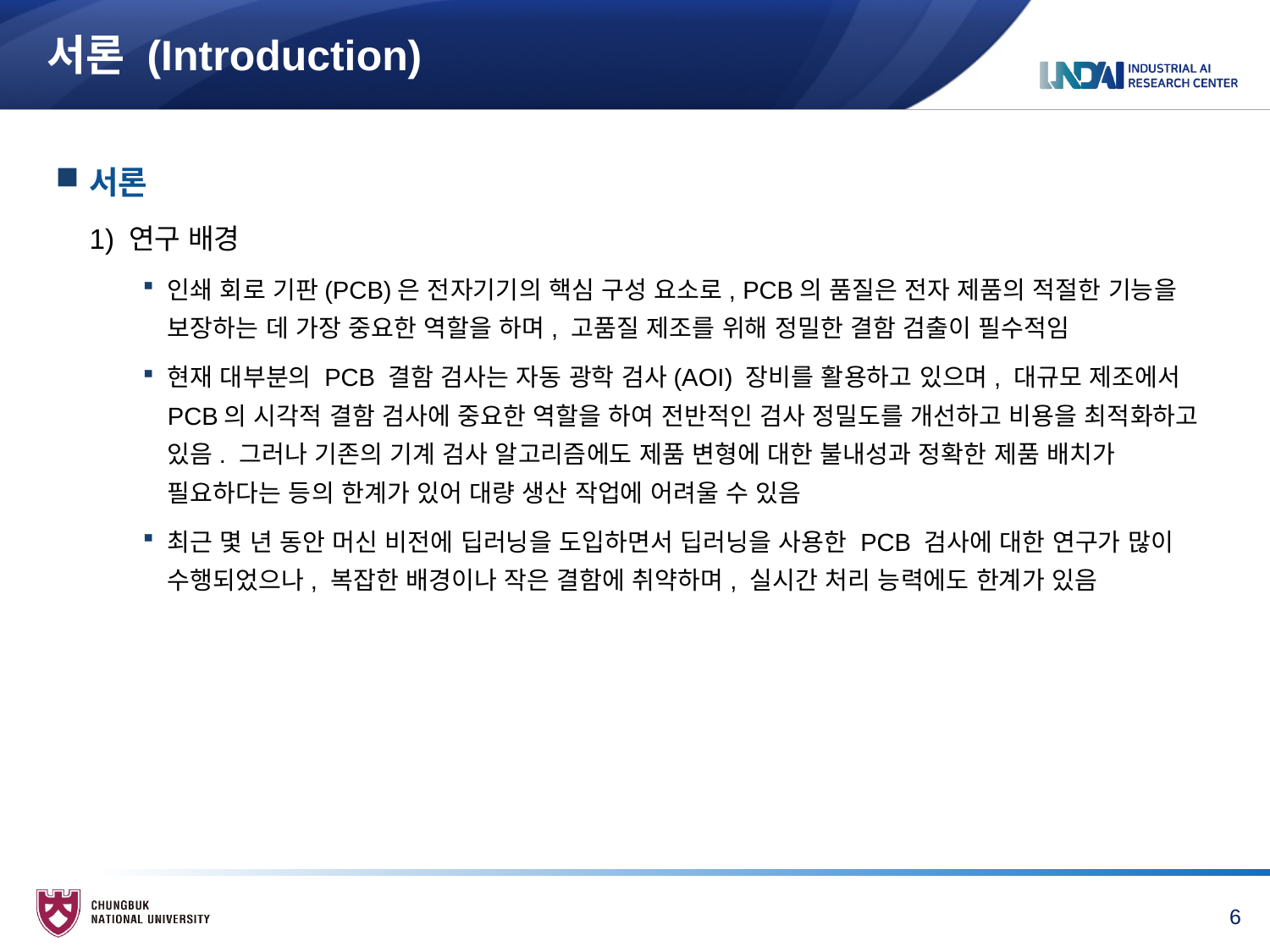

# 서론 (Introduction)
서론
1) 연구 배경
인쇄 회로 기판(PCB)은 전자기기의 핵심 구성 요소로, PCB의 품질은 전자 제품의 적절한 기능을 보장하는 데 가장 중요한 역할을 하며, 고품질 제조를 위해 정밀한 결함 검출이 필수적임
현재 대부분의 PCB 결함 검사는 자동 광학 검사(AOI) 장비를 활용하고 있으며, 대규모 제조에서 PCB의 시각적 결함 검사에 중요한 역할을 하여 전반적인 검사 정밀도를 개선하고 비용을 최적화하고 있음. 그러나 기존의 기계 검사 알고리즘에도 제품 변형에 대한 불내성과 정확한 제품 배치가 필요하다는 등의 한계가 있어 대량 생산 작업에 어려울 수 있음
최근 몇 년 동안 머신 비전에 딥러닝을 도입하면서 딥러닝을 사용한 PCB 검사에 대한 연구가 많이 수행되었으나, 복잡한 배경이나 작은 결함에 취약하며, 실시간 처리 능력에도 한계가 있음